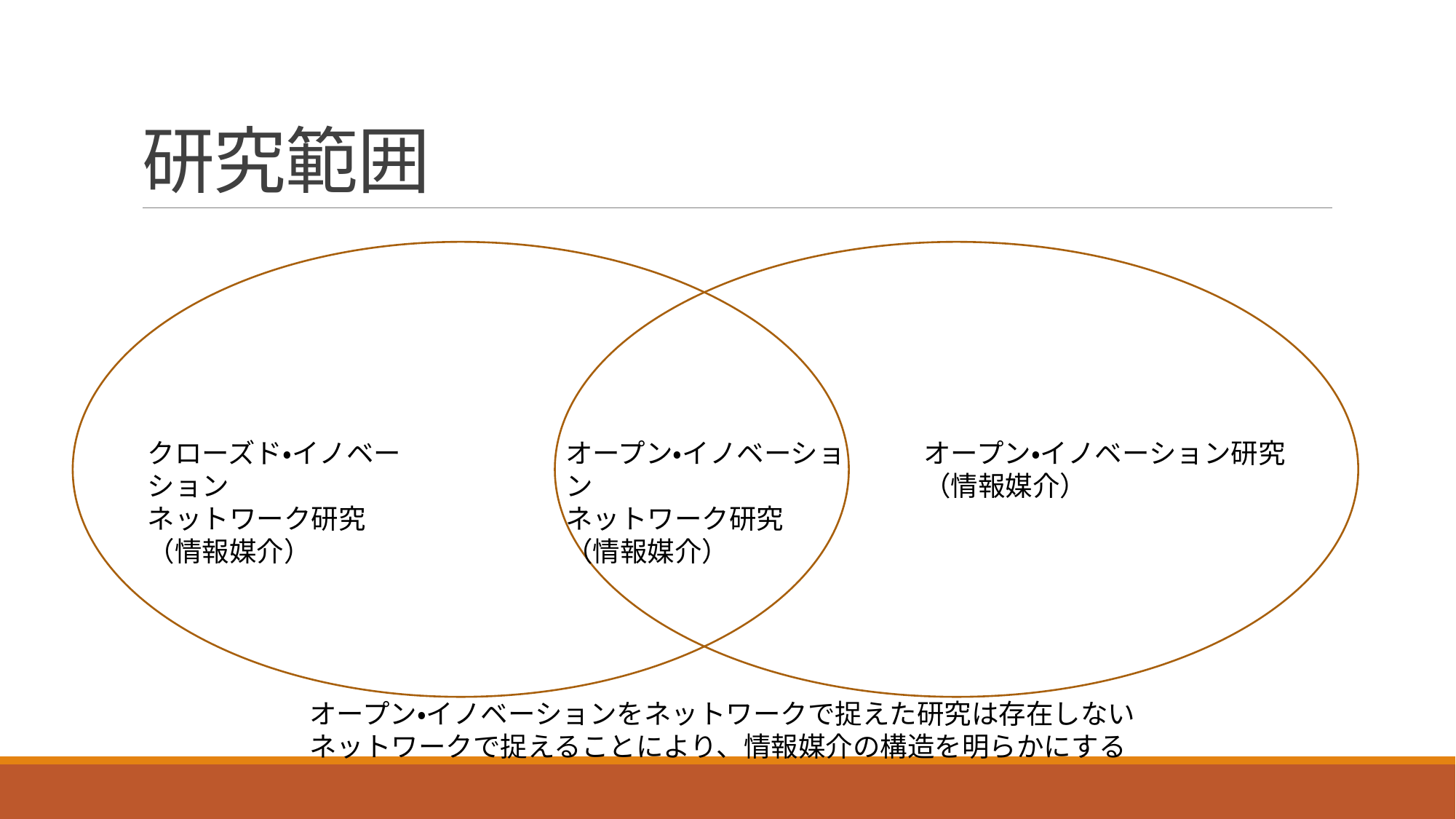

# 研究範囲

オープン・イノベーション研究
（情報媒介）
オープン・イノベーション
ネットワーク研究
（情報媒介）
クローズド・イノベーション
ネットワーク研究
（情報媒介）
オープン・イノベーションをネットワークで捉えた研究は存在しない
ネットワークで捉えることにより、情報媒介の構造を明らかにする